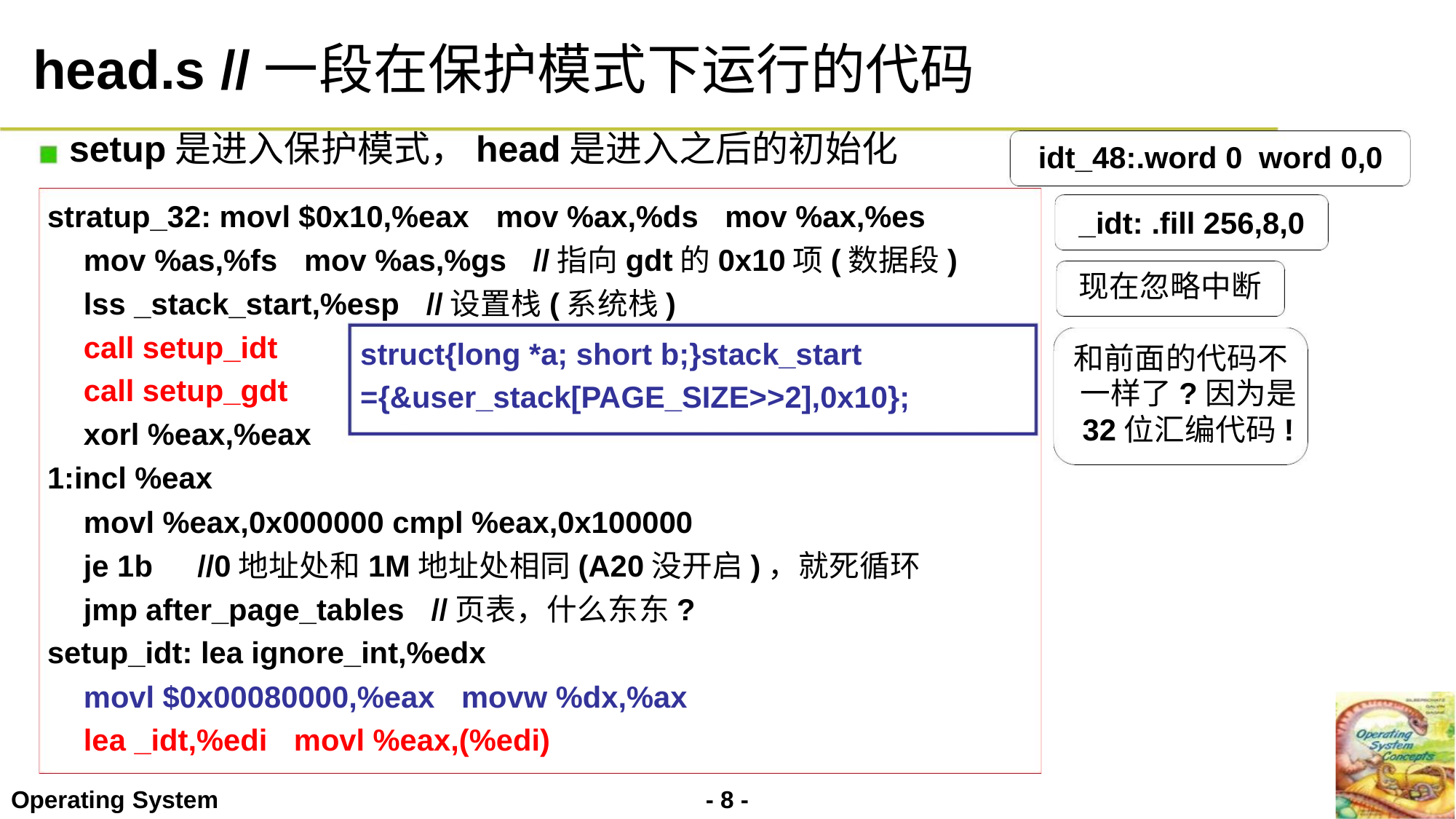

head.s //一段在保护模式下运行的代码

setup是进入保护模式，head是进入之后的初始化
idt_48:.word 0 word 0,0
_idt: .fill 256,8,0

stratup_32: movl $0x10,%eax mov %ax,%ds mov %ax,%es
mov %as,%fs mov %as,%gs //指向gdt的0x10项(数据段)
lss _stack_start,%esp //设置栈(系统栈)

现在忽略中断

call setup_idt
call setup_gdt
xorl %eax,%eax
1:incl %eax
struct{long *a; short b;}stack_start
={&user_stack[PAGE_SIZE>>2],0x10};
和前面的代码不
一样了?因为是
32位汇编代码!
movl %eax,0x000000 cmpl %eax,0x100000
je 1b //0地址处和1M地址处相同(A20没开启)，就死循环
jmp after_page_tables //页表，什么东东?
setup_idt: lea ignore_int,%edx
movl $0x00080000,%eax movw %dx,%ax
lea _idt,%edi movl %eax,(%edi)

- 8 -
Operating System